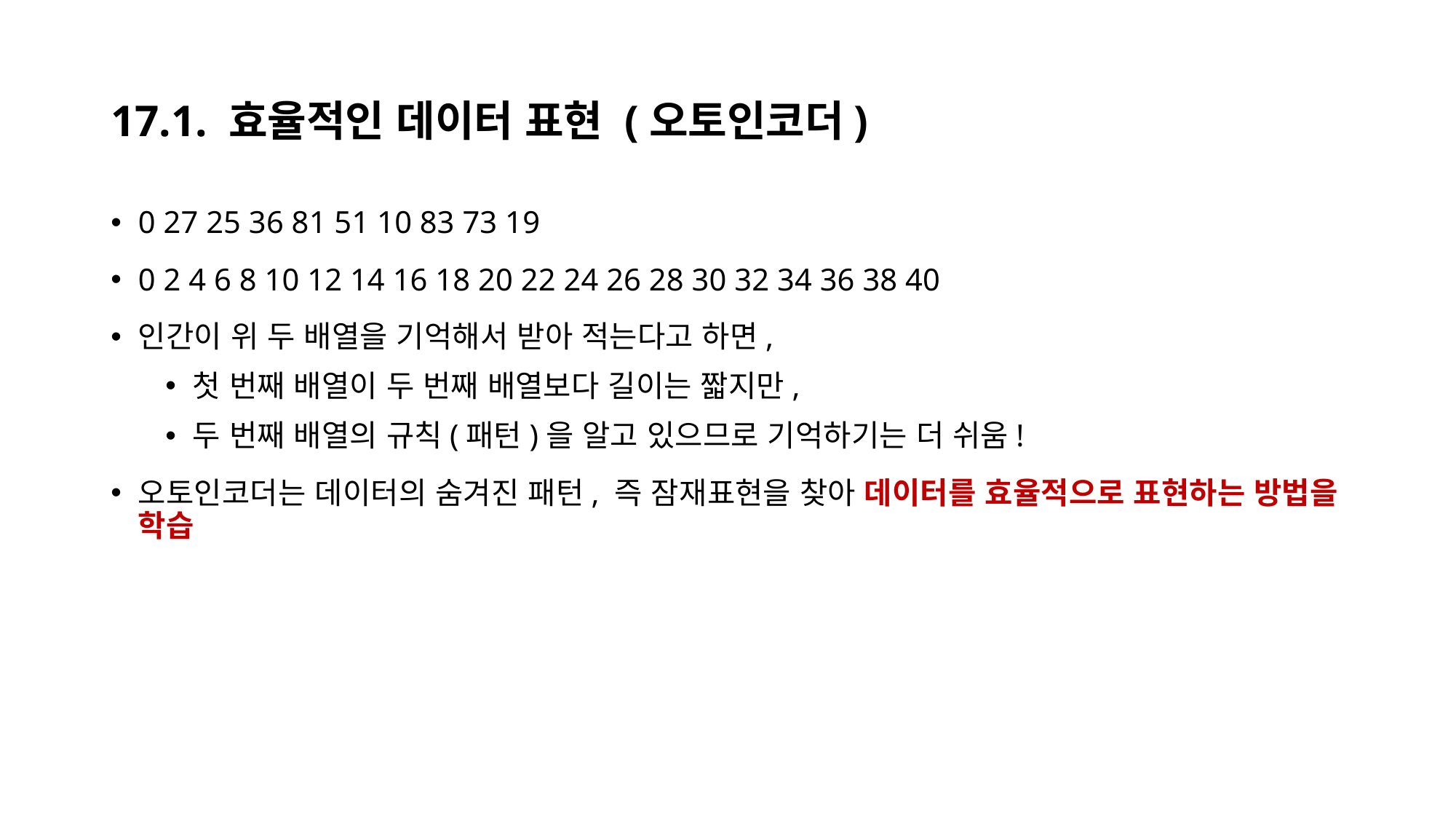

# 17.1. 효율적인 데이터 표현 (오토인코더)
0 27 25 36 81 51 10 83 73 19
0 2 4 6 8 10 12 14 16 18 20 22 24 26 28 30 32 34 36 38 40
인간이 위 두 배열을 기억해서 받아 적는다고 하면,
첫 번째 배열이 두 번째 배열보다 길이는 짧지만,
두 번째 배열의 규칙(패턴)을 알고 있으므로 기억하기는 더 쉬움!
오토인코더는 데이터의 숨겨진 패턴, 즉 잠재표현을 찾아 데이터를 효율적으로 표현하는 방법을 학습